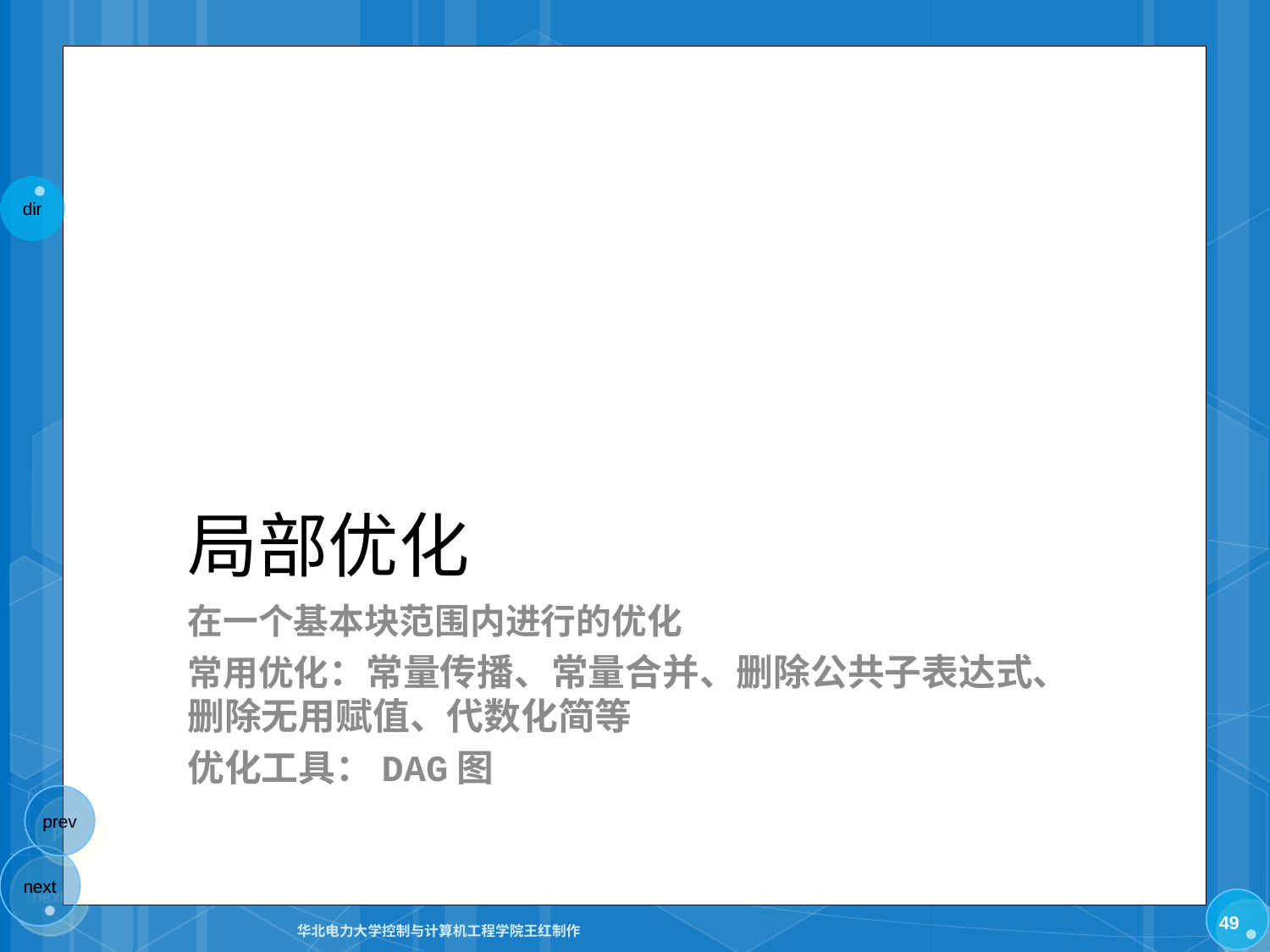

# 局部优化
在一个基本块范围内进行的优化
常用优化：常量传播、常量合并、删除公共子表达式、删除无用赋值、代数化简等
优化工具：DAG图
49
华北电力大学控制与计算机工程学院王红制作